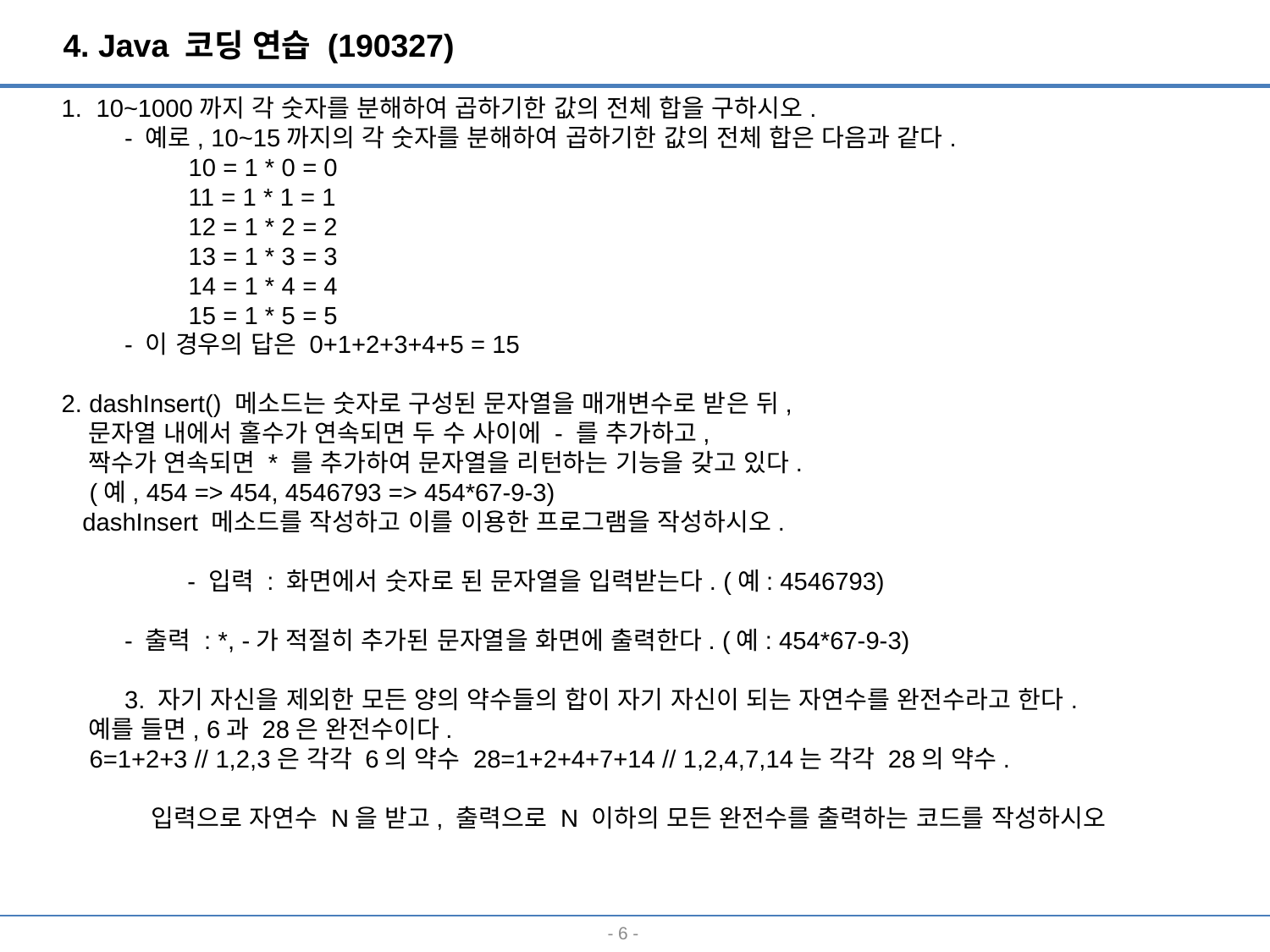

4. Java 코딩 연습 (190327)
1.  10~1000까지 각 숫자를 분해하여 곱하기한 값의 전체 합을 구하시오.
- 예로, 10~15까지의 각 숫자를 분해하여 곱하기한 값의 전체 합은 다음과 같다.
10 = 1 * 0 = 0
11 = 1 * 1 = 1
12 = 1 * 2 = 2
13 = 1 * 3 = 3
14 = 1 * 4 = 4
15 = 1 * 5 = 5
- 이 경우의 답은 0+1+2+3+4+5 = 15
2. dashInsert() 메소드는 숫자로 구성된 문자열을 매개변수로 받은 뒤,
   문자열 내에서 홀수가 연속되면 두 수 사이에 - 를 추가하고,
   짝수가 연속되면 * 를 추가하여 문자열을 리턴하는 기능을 갖고 있다.
    (예, 454 => 454, 4546793 => 454*67-9-3)
   dashInsert 메소드를 작성하고 이를 이용한 프로그램을 작성하시오.
- 입력 : 화면에서 숫자로 된 문자열을 입력받는다. (예: 4546793)
- 출력 : *, -가 적절히 추가된 문자열을 화면에 출력한다. (예: 454*67-9-3)
3. 자기 자신을 제외한 모든 양의 약수들의 합이 자기 자신이 되는 자연수를 완전수라고 한다.
   예를 들면, 6과 28은 완전수이다.
    6=1+2+3 // 1,2,3은 각각 6의 약수 28=1+2+4+7+14 // 1,2,4,7,14는 각각 28의 약수.
   입력으로 자연수 N을 받고, 출력으로 N 이하의 모든 완전수를 출력하는 코드를 작성하시오
- 6 -